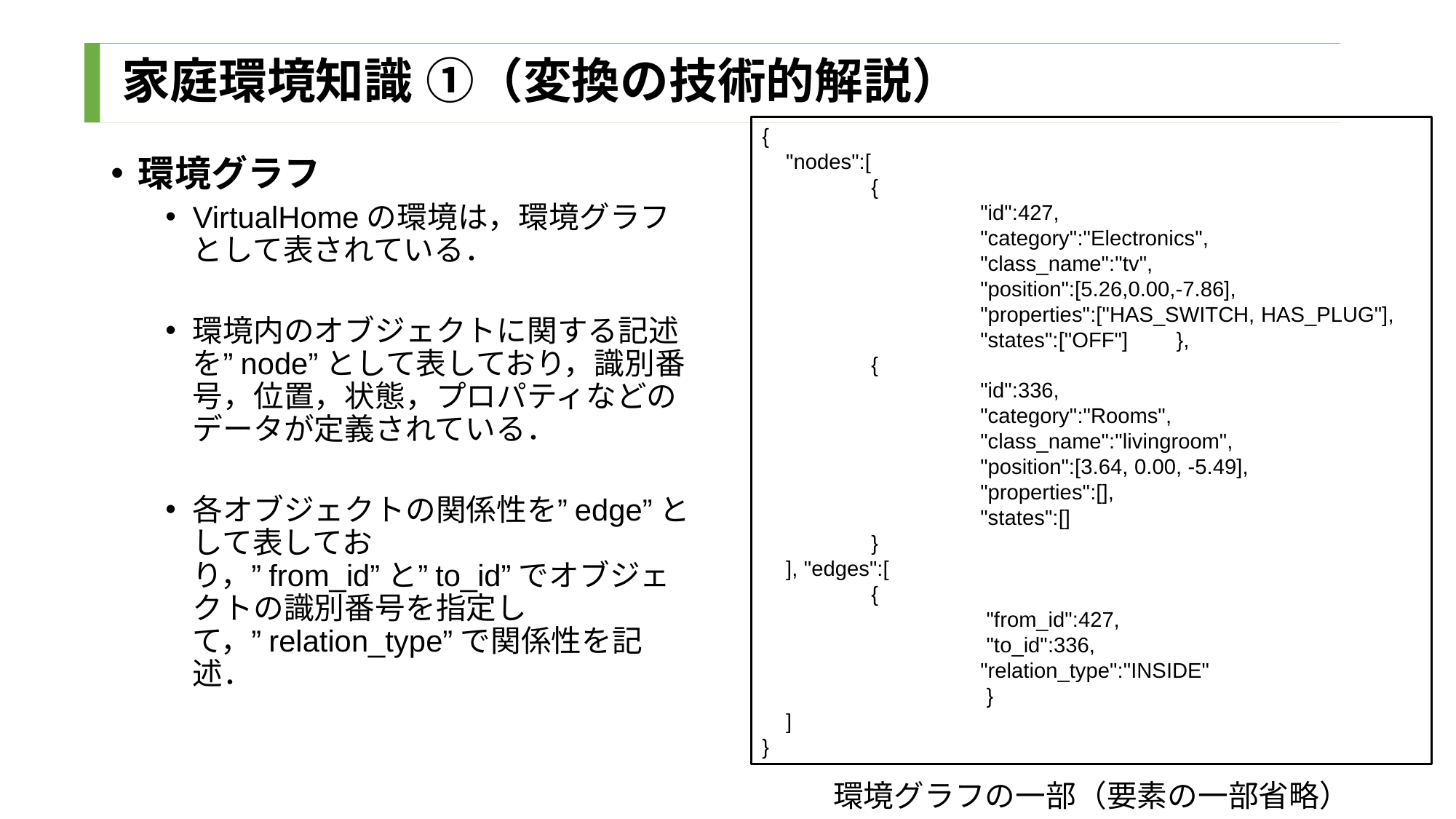

# 家庭環境知識 ①（変換の技術的解説）
{
    "nodes":[
	{
		"id":427,
		"category":"Electronics",            				"class_name":"tv",
		"position":[5.26,0.00,-7.86],
		"properties":["HAS_SWITCH, HAS_PLUG"],            		"states":["OFF"]        },
	{
		"id":336,
		"category":"Rooms",
		"class_name":"livingroom",
		"position":[3.64, 0.00, -5.49],
		"properties":[],
		"states":[]
	}
    ], "edges":[
	{
		 "from_id":427,
		 "to_id":336,
		"relation_type":"INSIDE"
		 }
    ]
}
環境グラフの一部（要素の一部省略）
環境グラフ
VirtualHomeの環境は，環境グラフとして表されている．

環境内のオブジェクトに関する記述を”node”として表しており，識別番号，位置，状態，プロパティなどのデータが定義されている．

各オブジェクトの関係性を”edge”として表しており，”from_id”と”to_id”でオブジェクトの識別番号を指定して，”relation_type”で関係性を記述．